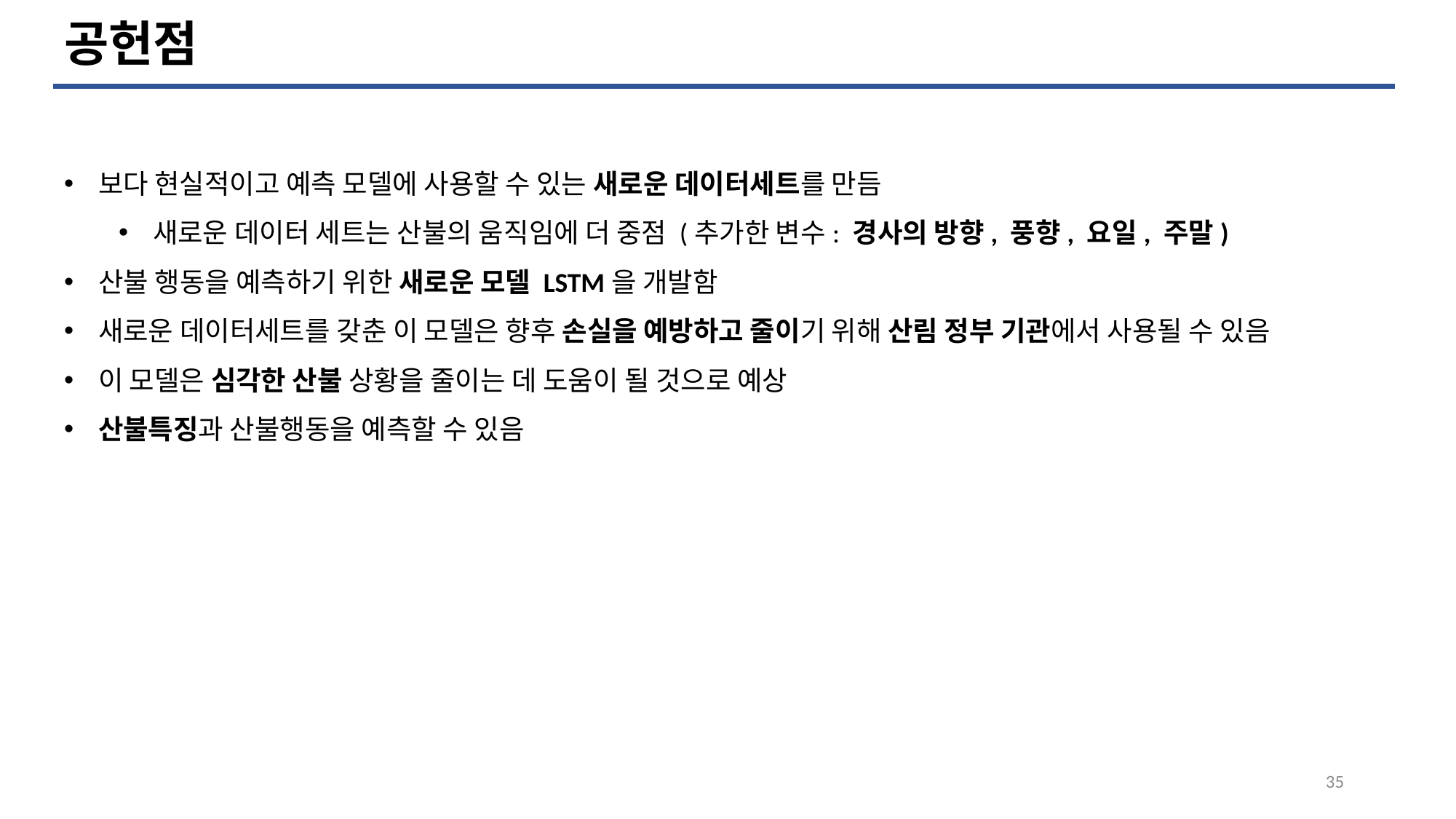

공헌점
보다 현실적이고 예측 모델에 사용할 수 있는 새로운 데이터세트를 만듬
새로운 데이터 세트는 산불의 움직임에 더 중점 (추가한 변수: 경사의 방향, 풍향, 요일, 주말)
산불 행동을 예측하기 위한 새로운 모델 LSTM을 개발함
새로운 데이터세트를 갖춘 이 모델은 향후 손실을 예방하고 줄이기 위해 산림 정부 기관에서 사용될 수 있음
이 모델은 심각한 산불 상황을 줄이는 데 도움이 될 것으로 예상
산불특징과 산불행동을 예측할 수 있음
35